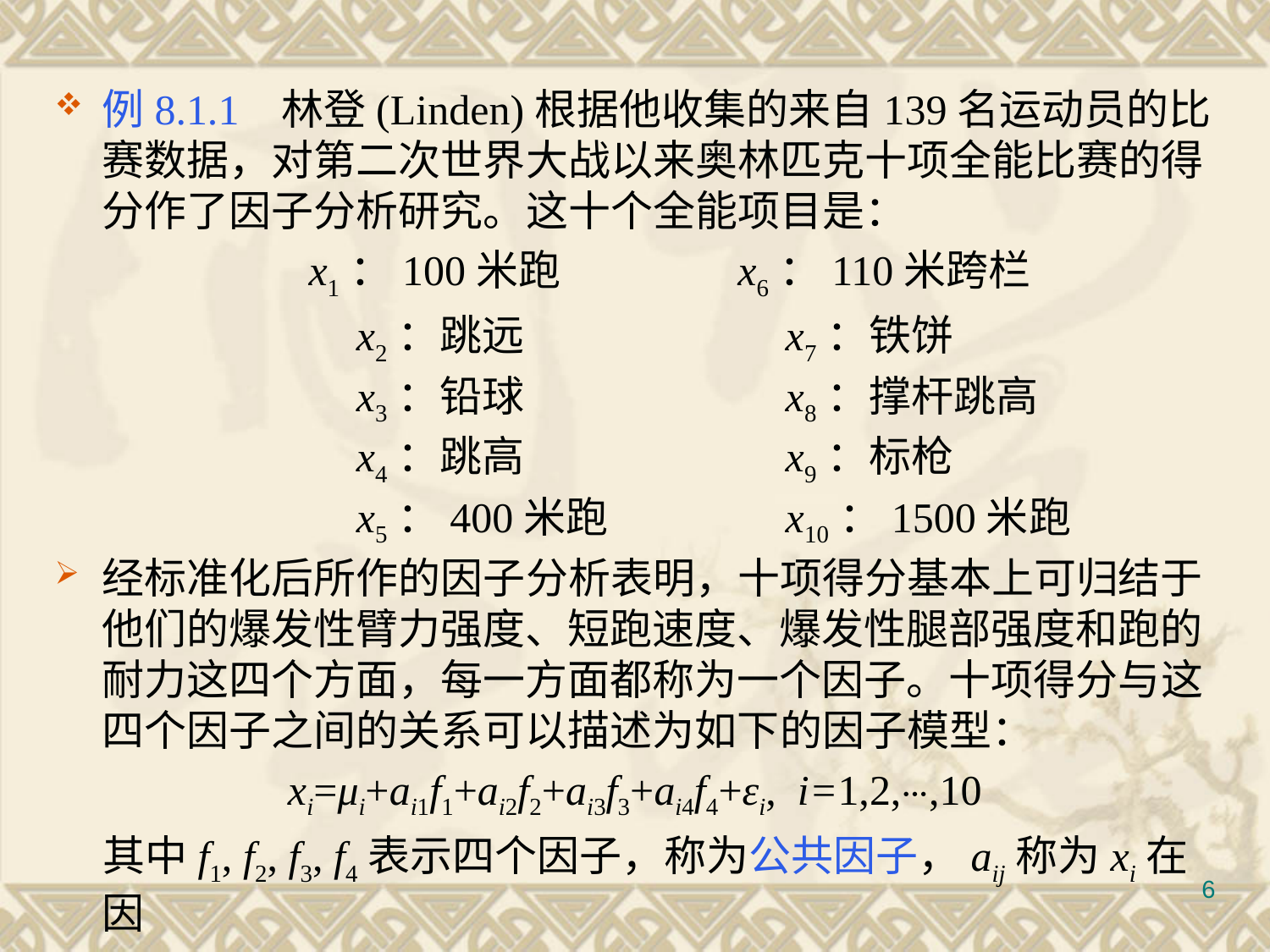

#
例8.1.1   林登(Linden)根据他收集的来自139名运动员的比赛数据，对第二次世界大战以来奥林匹克十项全能比赛的得分作了因子分析研究。这十个全能项目是：
		x1：100米跑	 	    x6：110米跨栏
			x2：跳远		    x7：铁饼
			x3：铅球		    x8：撑杆跳高
			x4：跳高		    x9：标枪
			x5：400米跑		    x10：1500米跑
经标准化后所作的因子分析表明，十项得分基本上可归结于他们的爆发性臂力强度、短跑速度、爆发性腿部强度和跑的耐力这四个方面，每一方面都称为一个因子。十项得分与这四个因子之间的关系可以描述为如下的因子模型：
xi=μi+ai1f1+ai2f2+ai3f3+ai4f4+εi,  i=1,2,⋯,10
    其中f1, f2, f3, f4表示四个因子，称为公共因子，aij称为xi在因
6